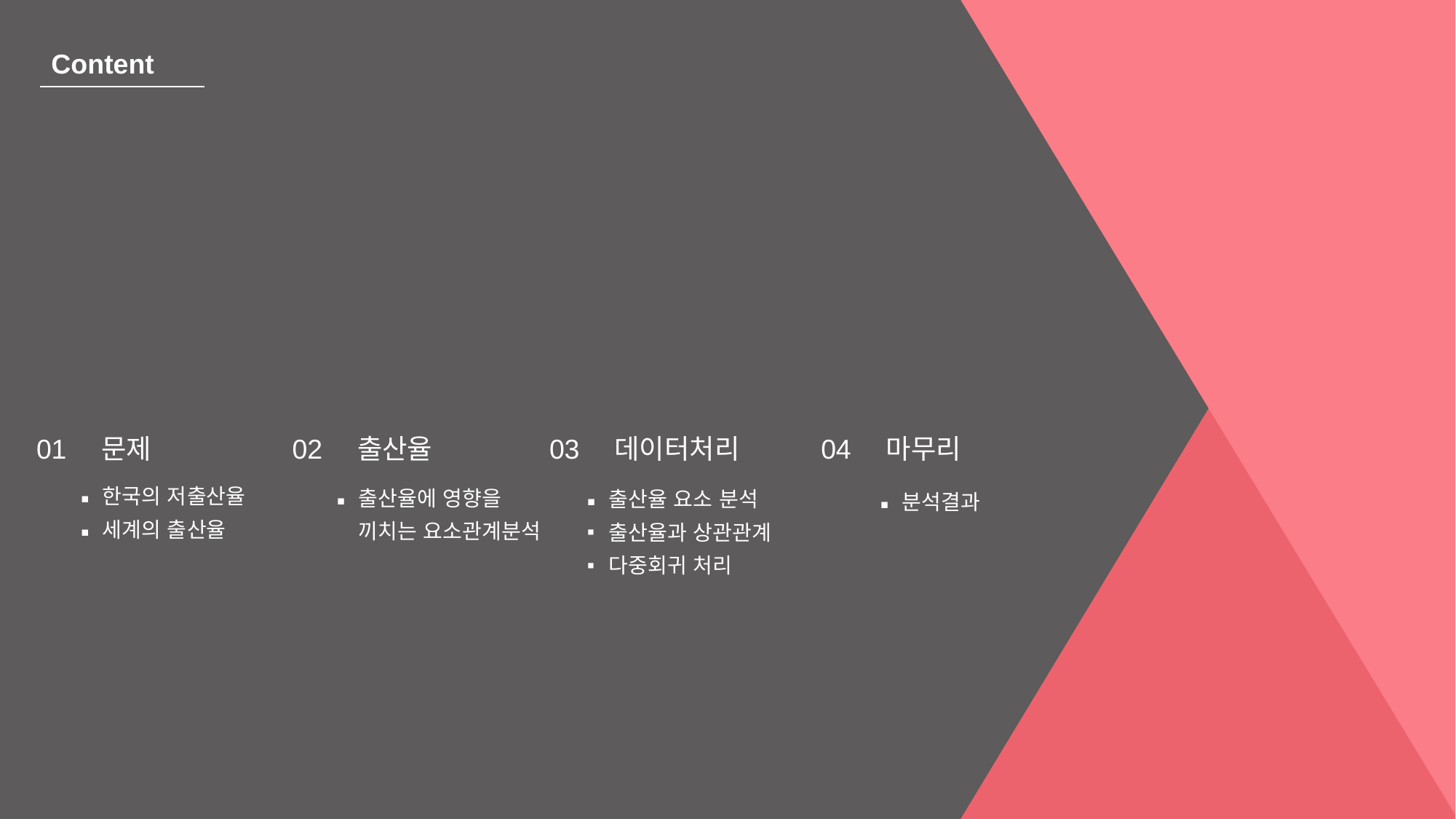

Content
01
문제
02
출산율
03
데이터처리
04
마무리
한국의 저출산율
세계의 출산율

출산율에 영향을
끼치는 요소관계분석
출산율 요소 분석
출산율과 상관관계
다중회귀 처리
분석결과